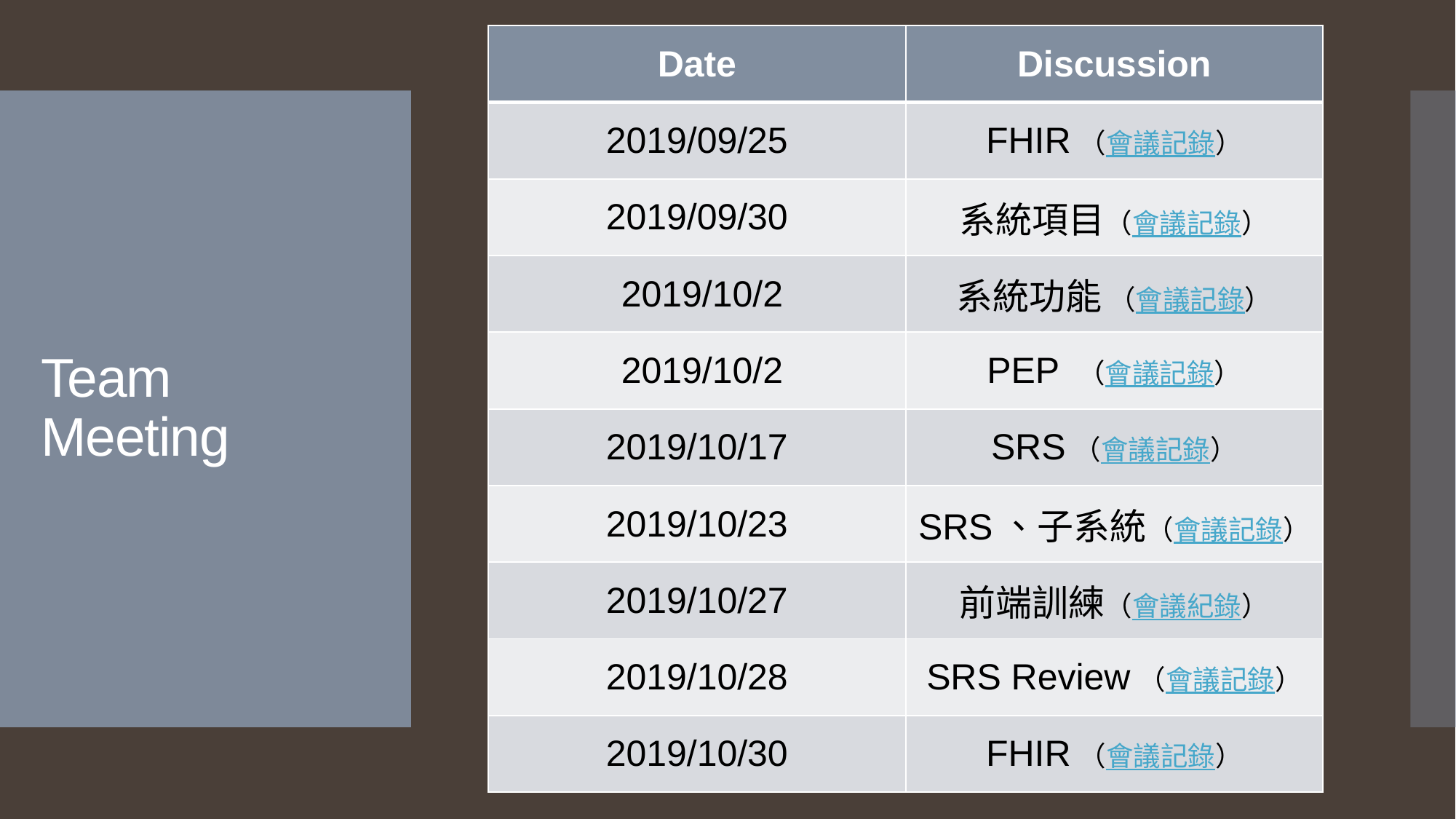

| Date | Discussion |
| --- | --- |
| 2019/09/25 | FHIR（會議記錄） |
| 2019/09/30 | 系統項目（會議記錄） |
| 2019/10/2 | 系統功能 （會議記錄） |
| 2019/10/2 | PEP （會議記錄） |
| 2019/10/17 | SRS（會議記錄） |
| 2019/10/23 | SRS、子系統（會議記錄） |
| 2019/10/27 | 前端訓練（會議紀錄） |
| 2019/10/28 | SRS Review（會議記錄） |
| 2019/10/30 | FHIR（會議記錄） |
# Team Meeting